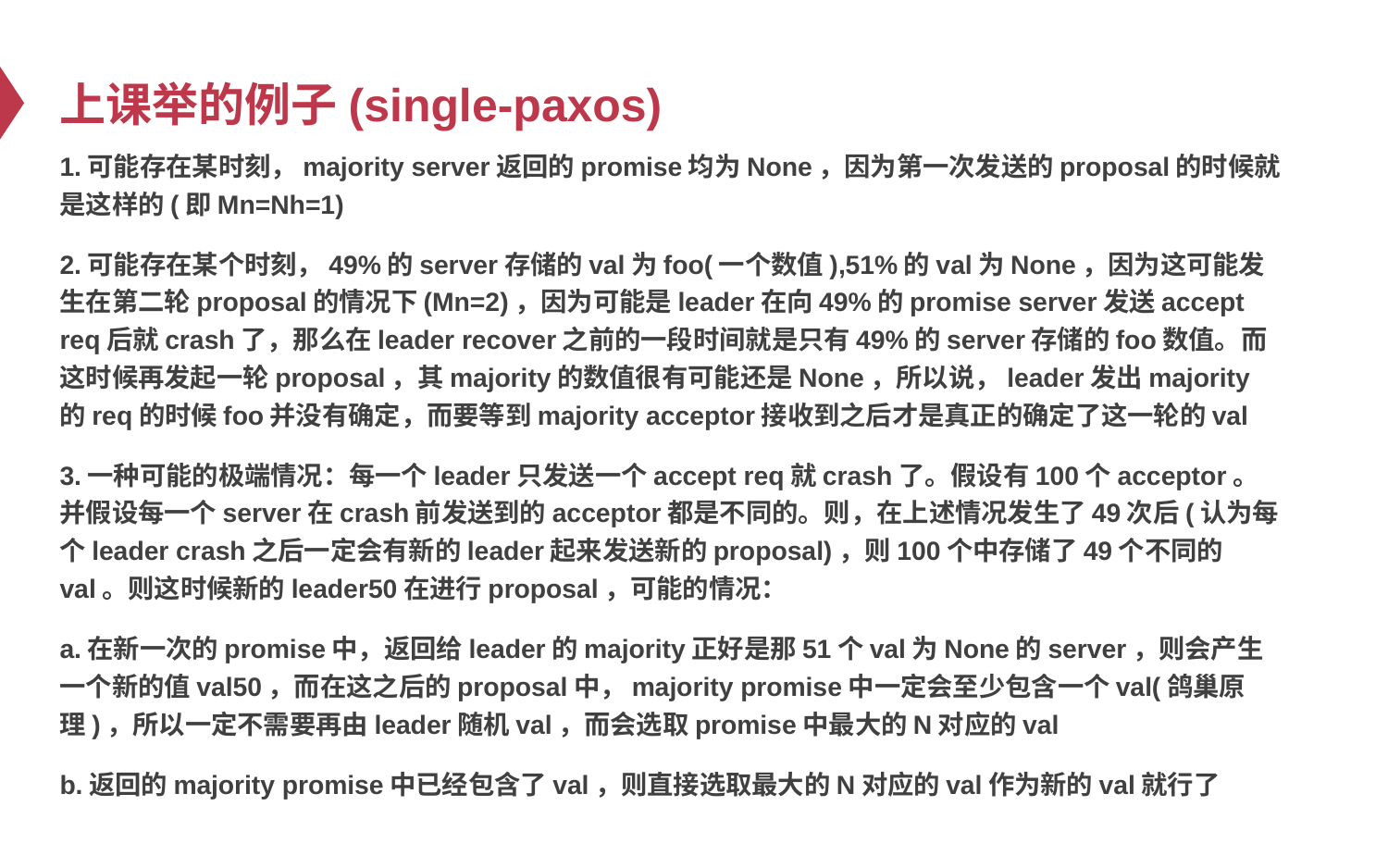

# 上课举的例子(single-paxos)
1.可能存在某时刻，majority server返回的promise均为None，因为第一次发送的proposal的时候就是这样的(即Mn=Nh=1)
2.可能存在某个时刻，49%的server存储的val为foo(一个数值),51%的val为None，因为这可能发生在第二轮proposal的情况下(Mn=2)，因为可能是leader在向49%的promise server发送accept req后就crash了，那么在leader recover之前的一段时间就是只有49%的server存储的foo数值。而这时候再发起一轮proposal，其majority的数值很有可能还是None，所以说，leader发出majority的req的时候foo并没有确定，而要等到majority acceptor接收到之后才是真正的确定了这一轮的val
3.一种可能的极端情况：每一个leader只发送一个accept req就crash了。假设有100个acceptor。并假设每一个server在crash前发送到的acceptor都是不同的。则，在上述情况发生了49次后(认为每个leader crash之后一定会有新的leader起来发送新的proposal)，则100个中存储了49个不同的val。则这时候新的leader50在进行proposal，可能的情况：
a.在新一次的promise中，返回给leader的majority正好是那51个val为None的server，则会产生一个新的值val50，而在这之后的proposal中，majority promise中一定会至少包含一个val(鸽巢原理)，所以一定不需要再由leader随机val，而会选取promise中最大的N对应的val
b.返回的majority promise中已经包含了val，则直接选取最大的N对应的val作为新的val就行了
19